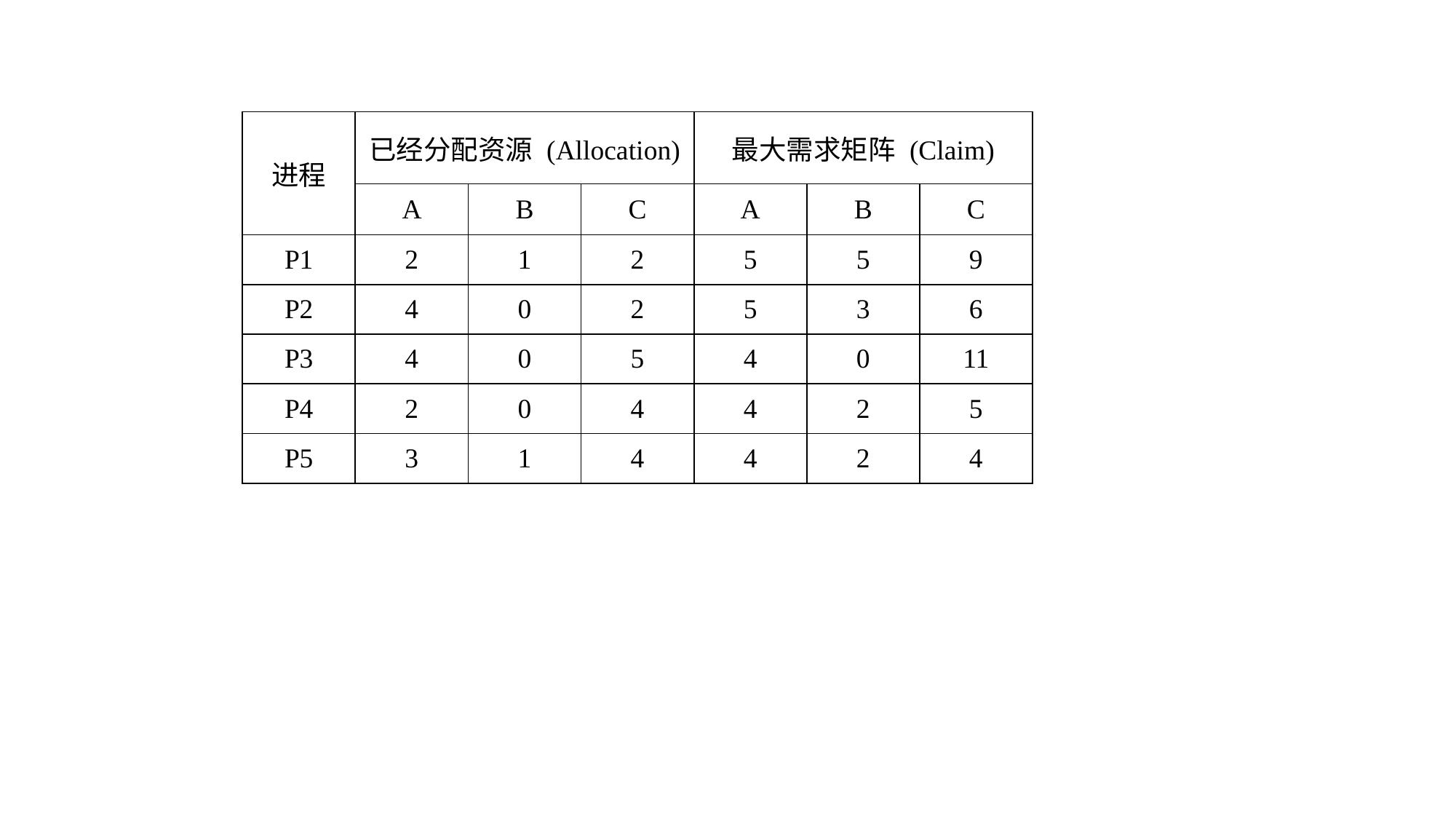

| 进程 | 已经分配资源 (Allocation) |  |  | 最大需求矩阵 (Claim) |  |  |
| --- | --- | --- | --- | --- | --- | --- |
|  | A | B | C | A | B | C |
| P1 | 2 | 1 | 2 | 5 | 5 | 9 |
| P2 | 4 | 0 | 2 | 5 | 3 | 6 |
| P3 | 4 | 0 | 5 | 4 | 0 | 11 |
| P4 | 2 | 0 | 4 | 4 | 2 | 5 |
| P5 | 3 | 1 | 4 | 4 | 2 | 4 |